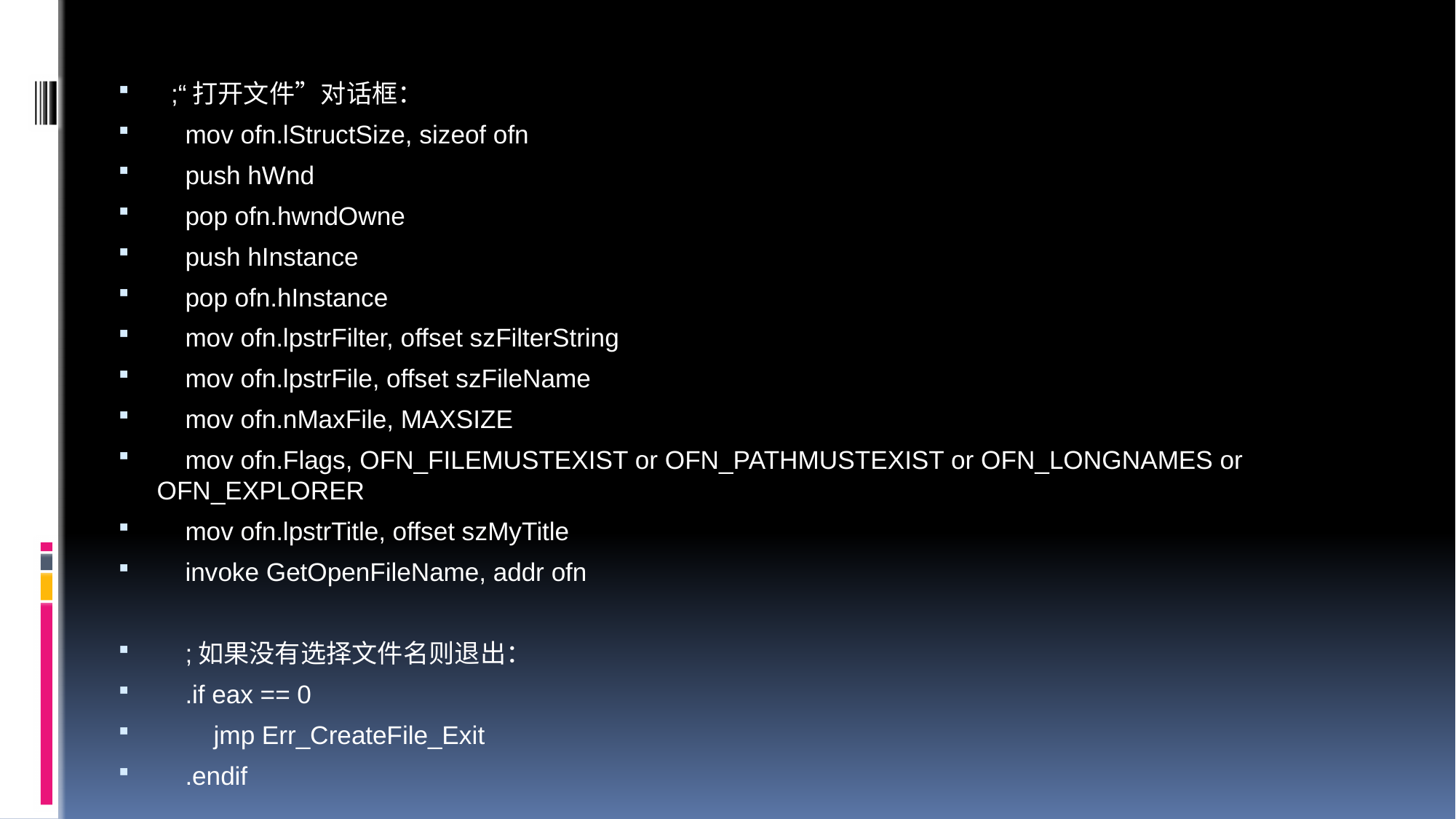

;“打开文件”对话框：
    mov ofn.lStructSize, sizeof ofn
    push hWnd
    pop ofn.hwndOwne
    push hInstance
    pop ofn.hInstance
    mov ofn.lpstrFilter, offset szFilterString
    mov ofn.lpstrFile, offset szFileName
    mov ofn.nMaxFile, MAXSIZE
    mov ofn.Flags, OFN_FILEMUSTEXIST or OFN_PATHMUSTEXIST or OFN_LONGNAMES or OFN_EXPLORER
    mov ofn.lpstrTitle, offset szMyTitle
    invoke GetOpenFileName, addr ofn

    ;如果没有选择文件名则退出：
    .if eax == 0
        jmp Err_CreateFile_Exit
    .endif